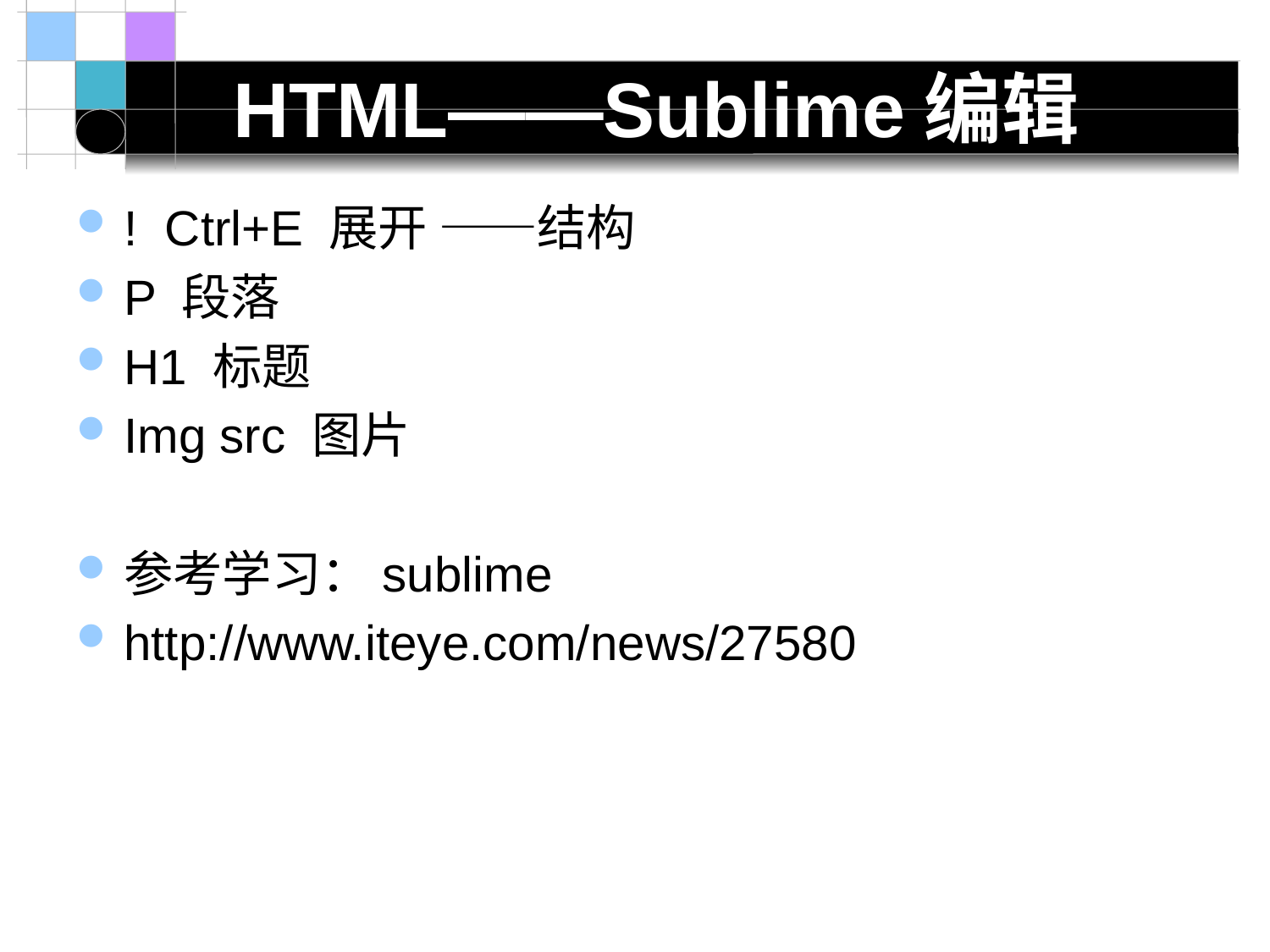

# HTML——Sublime编辑
!  Ctrl+E 展开 ——结构
P 段落
H1 标题
Img src 图片

参考学习：sublime
http://www.iteye.com/news/27580